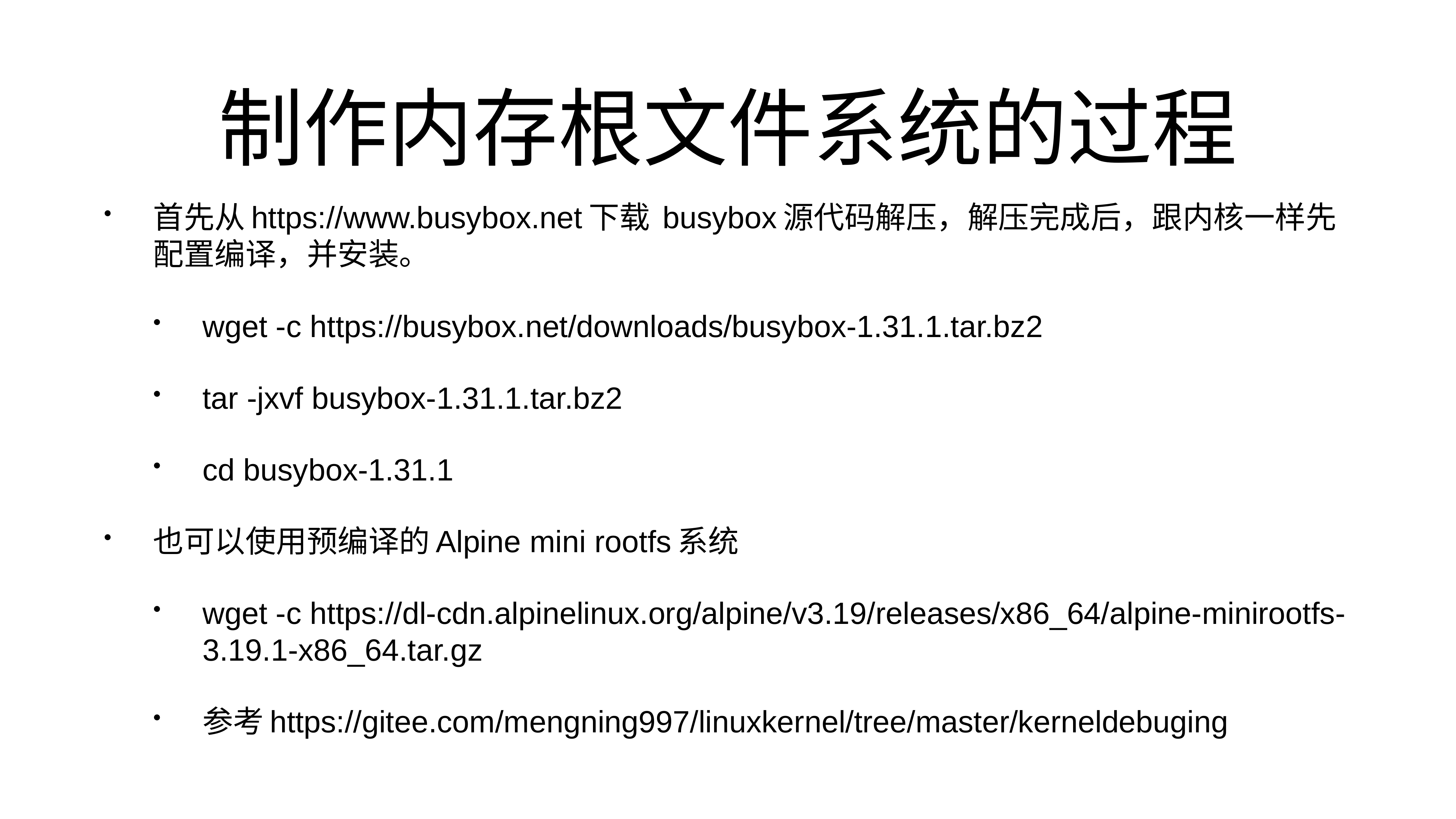

# 制作内存根文件系统的过程
首先从https://www.busybox.net下载 busybox源代码解压，解压完成后，跟内核一样先配置编译，并安装。
wget -c https://busybox.net/downloads/busybox-1.31.1.tar.bz2
tar -jxvf busybox-1.31.1.tar.bz2
cd busybox-1.31.1
也可以使用预编译的Alpine mini rootfs系统
wget -c https://dl-cdn.alpinelinux.org/alpine/v3.19/releases/x86_64/alpine-minirootfs-3.19.1-x86_64.tar.gz
参考https://gitee.com/mengning997/linuxkernel/tree/master/kerneldebuging